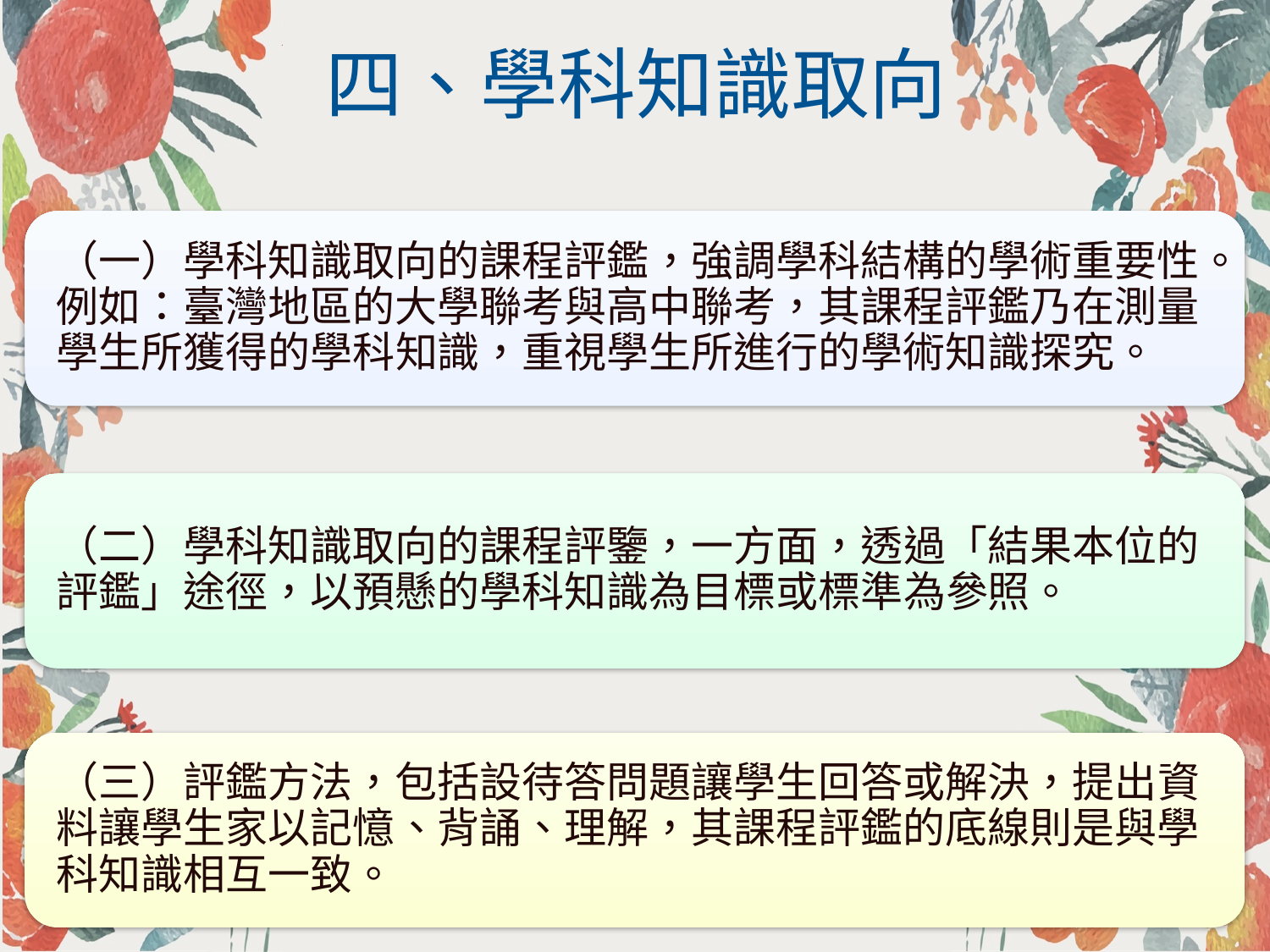

# 四、學科知識取向
（一）學科知識取向的課程評鑑，強調學科結構的學術重要性。例如：臺灣地區的大學聯考與高中聯考，其課程評鑑乃在測量學生所獲得的學科知識，重視學生所進行的學術知識探究。
（二）學科知識取向的課程評鑒，一方面，透過「結果本位的評鑑」途徑，以預懸的學科知識為目標或標準為參照。
（三）評鑑方法，包括設待答問題讓學生回答或解決，提出資料讓學生家以記憶、背誦、理解，其課程評鑑的底線則是與學科知識相互一致。